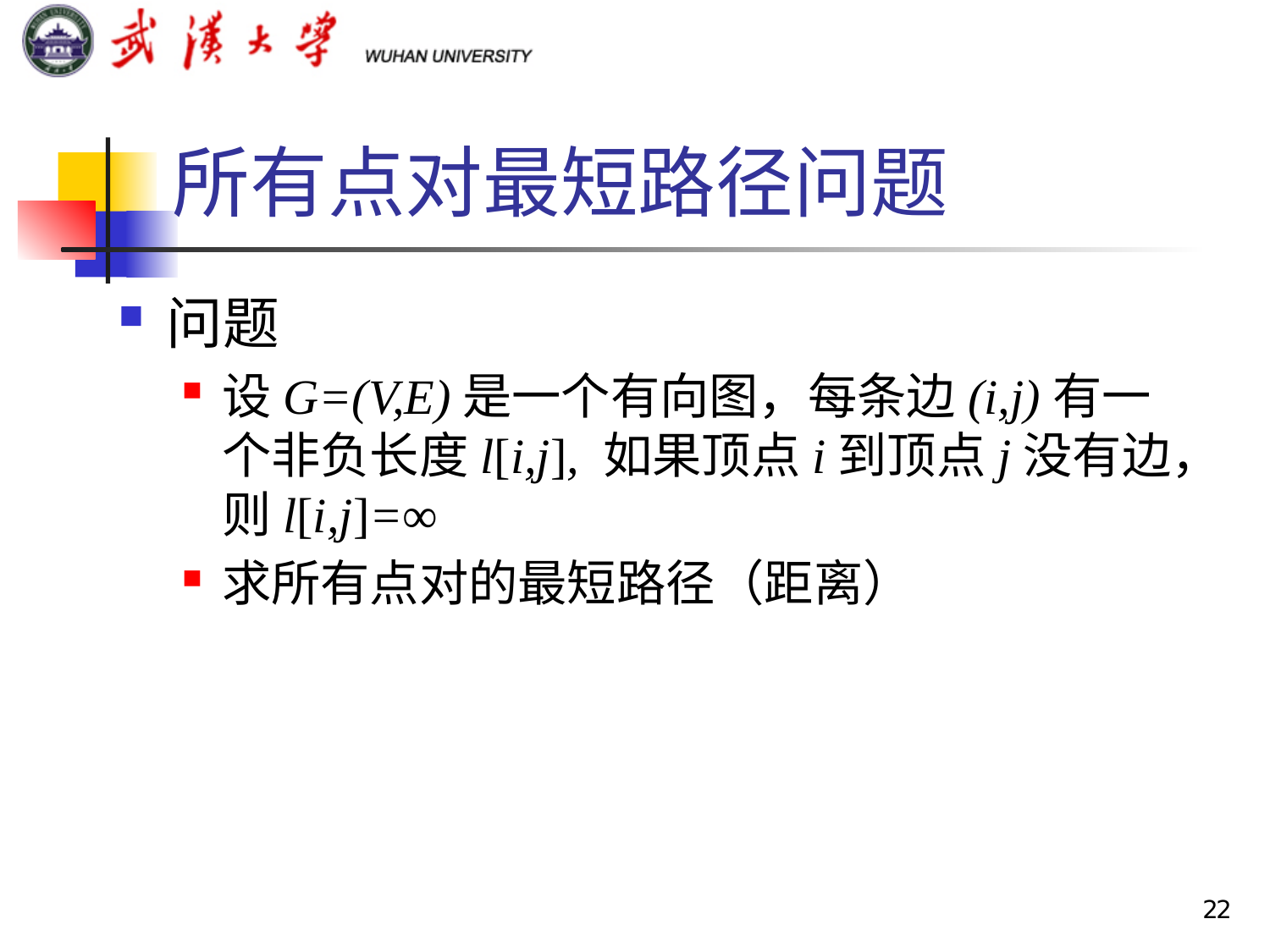

# 所有点对最短路径问题
问题
设G=(V,E)是一个有向图，每条边(i,j)有一个非负长度l[i,j], 如果顶点i到顶点j没有边，则l[i,j]=∞
求所有点对的最短路径（距离）

22